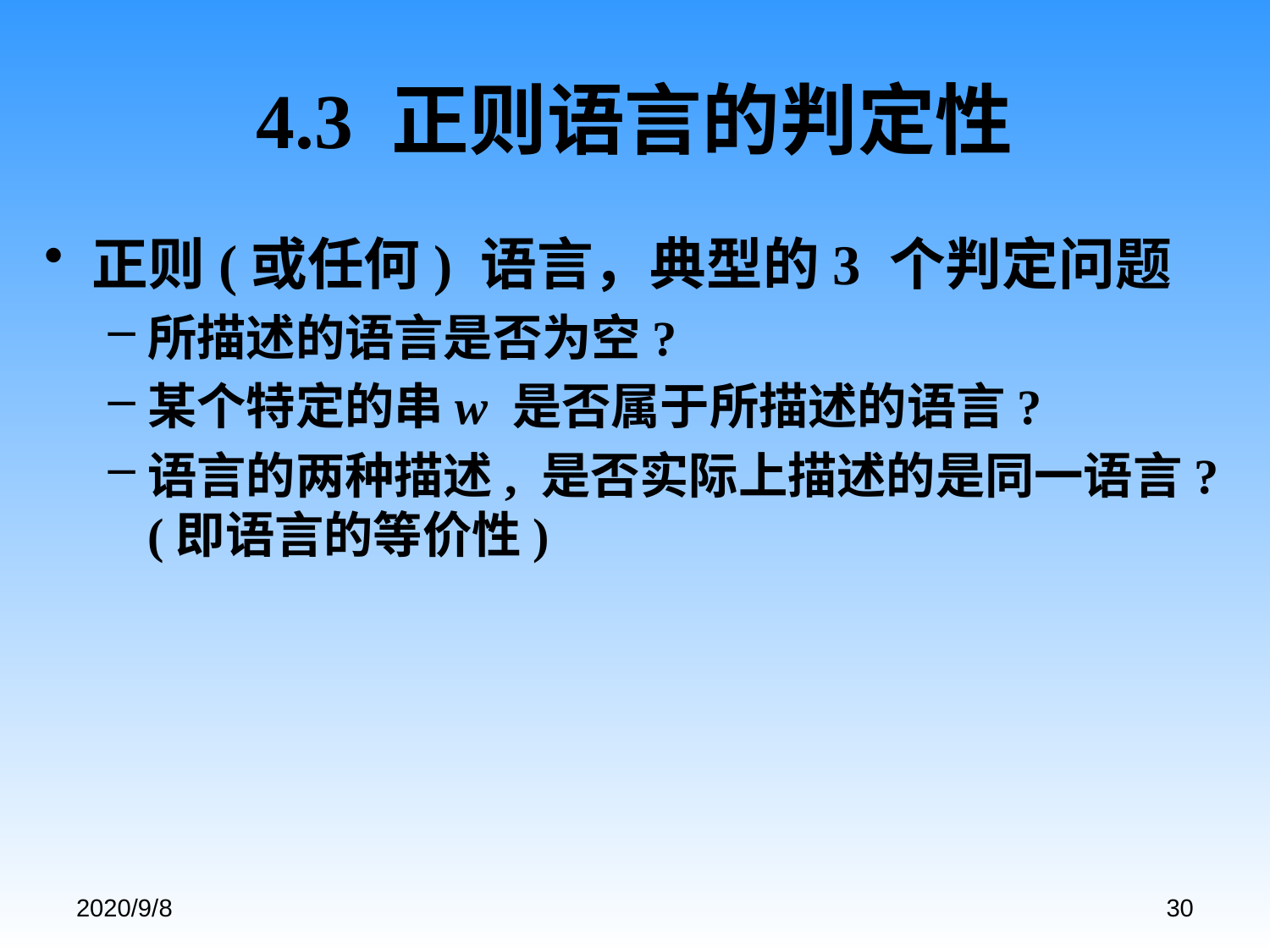

# 4.3 正则语言的判定性
正则(或任何) 语言，典型的3 个判定问题
所描述的语言是否为空?
某个特定的串w 是否属于所描述的语言?
语言的两种描述, 是否实际上描述的是同一语言? (即语言的等价性)
2020/9/8
30